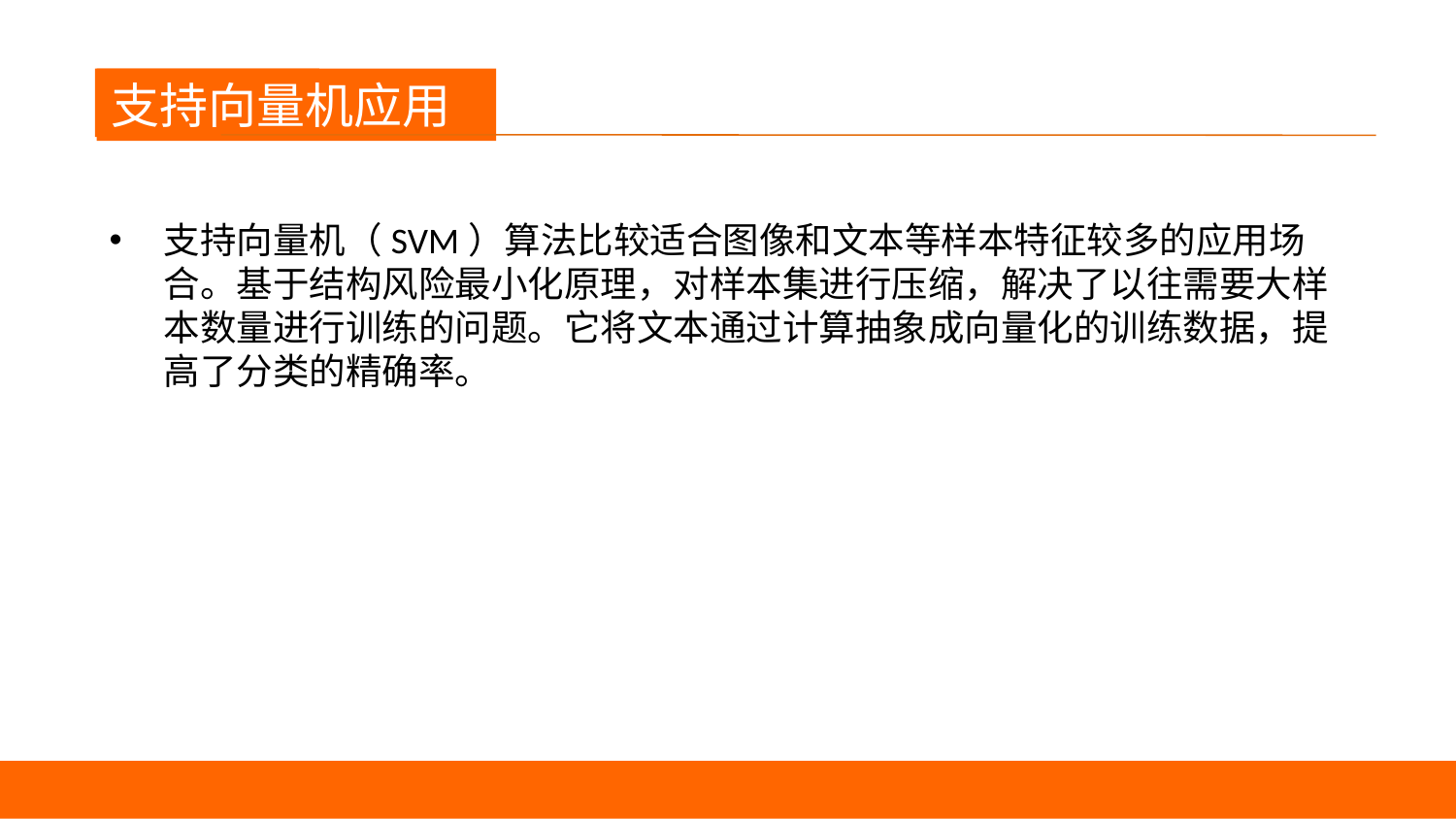

支持向量机应用

支持向量机（SVM）算法比较适合图像和文本等样本特征较多的应用场合。基于结构风险最小化原理，对样本集进行压缩，解决了以往需要大样本数量进行训练的问题。它将文本通过计算抽象成向量化的训练数据，提高了分类的精确率。